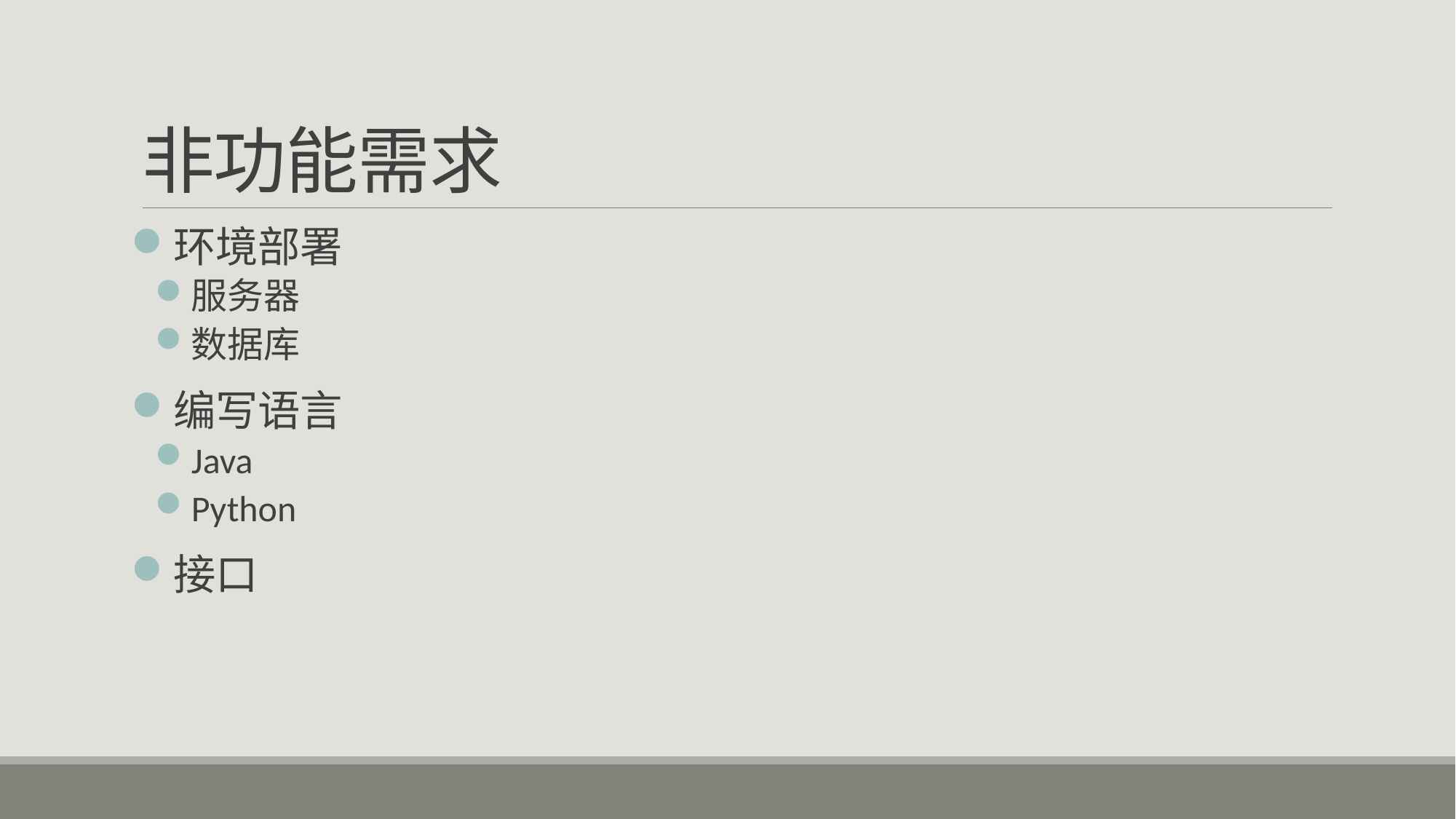

# 非功能需求
环境部署
服务器
数据库
编写语言
Java
Python
接口